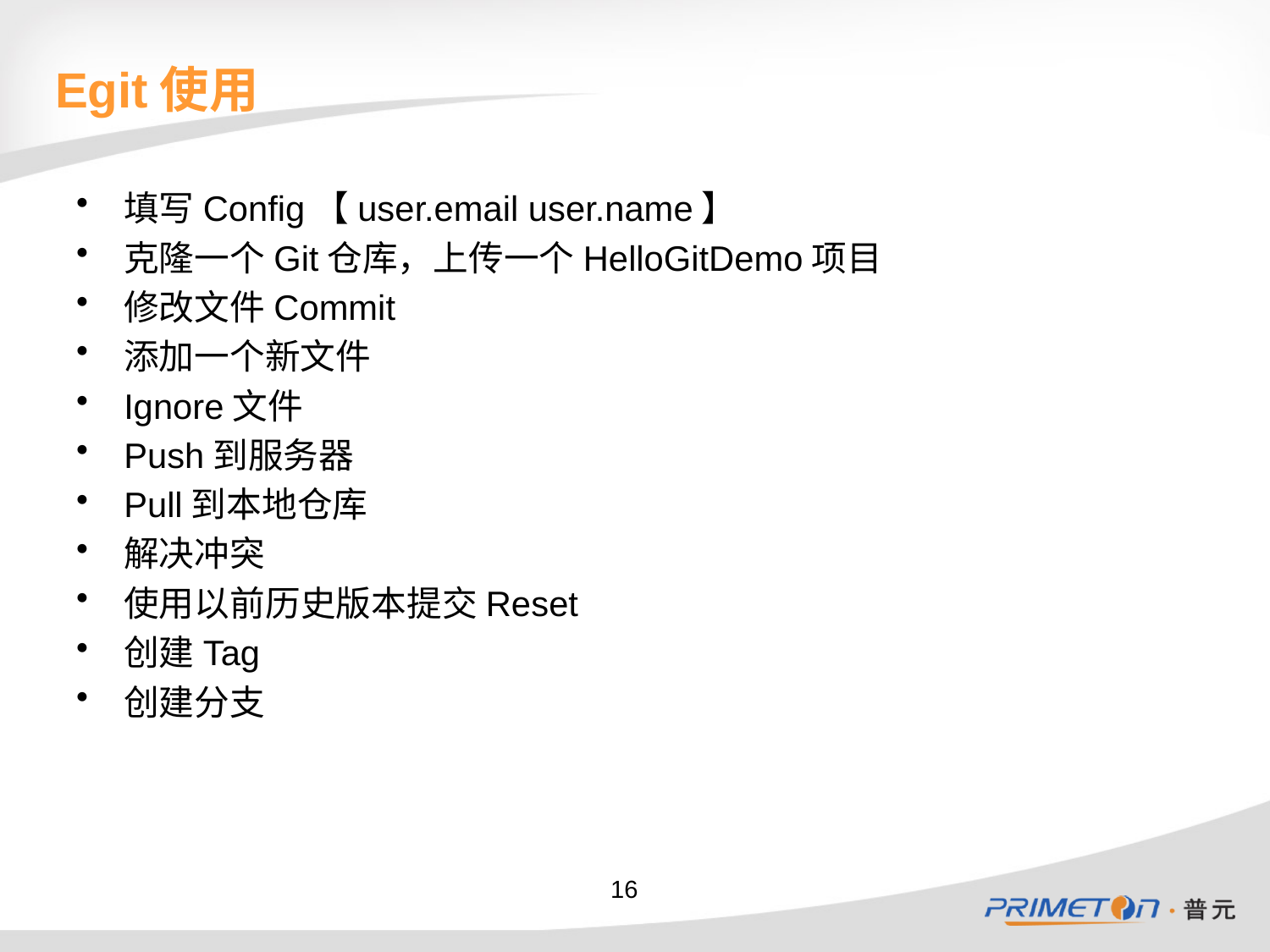

# Egit使用
填写Config【user.email user.name】
克隆一个Git仓库，上传一个HelloGitDemo项目
修改文件Commit
添加一个新文件
Ignore文件
Push到服务器
Pull到本地仓库
解决冲突
使用以前历史版本提交Reset
创建Tag
创建分支

16